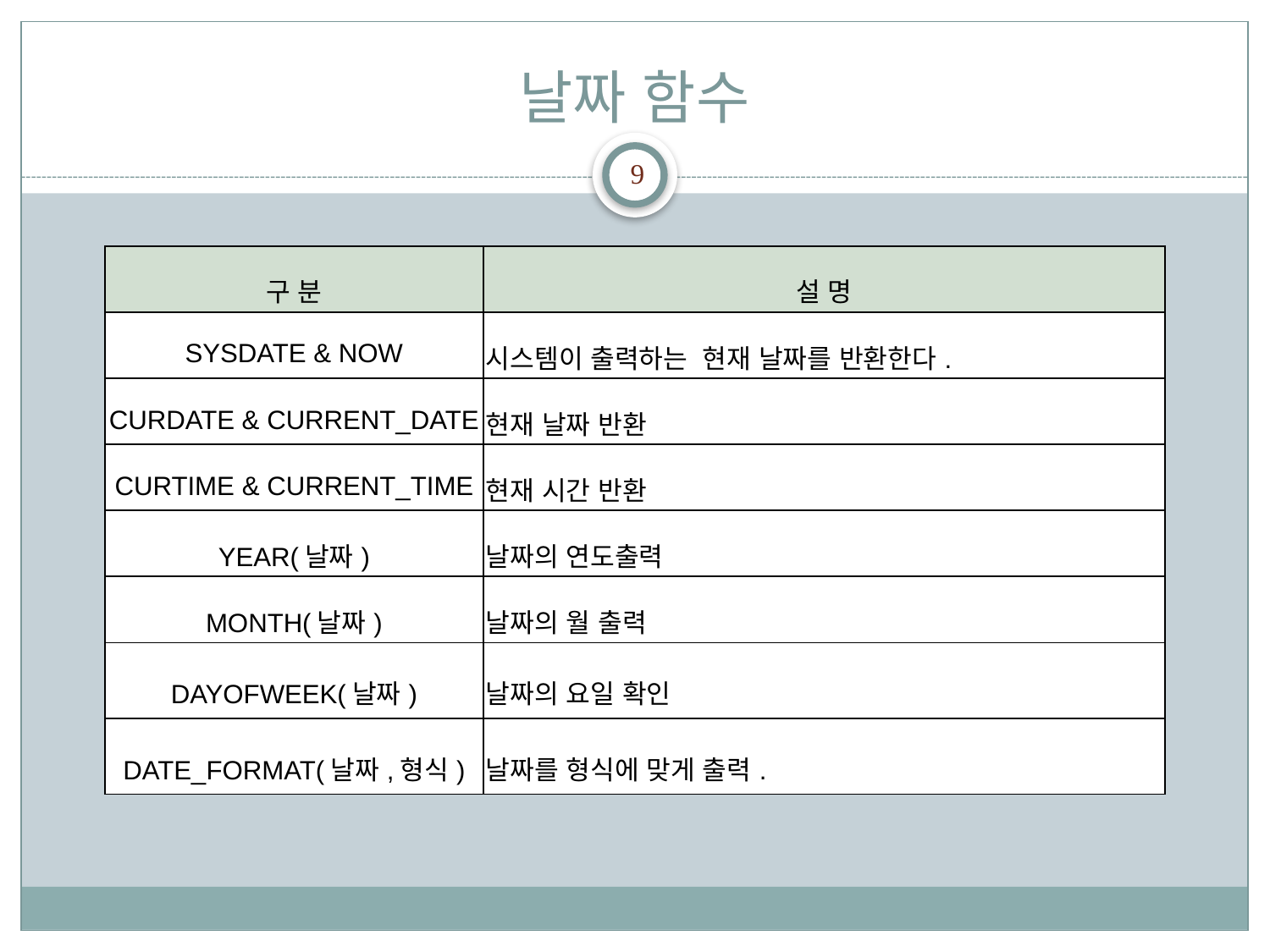

# 날짜 함수
9
| 구 분 | 설 명 |
| --- | --- |
| SYSDATE & NOW | 시스템이 출력하는 현재 날짜를 반환한다. |
| CURDATE & CURRENT\_DATE | 현재 날짜 반환 |
| CURTIME & CURRENT\_TIME | 현재 시간 반환 |
| YEAR(날짜) | 날짜의 연도출력 |
| MONTH(날짜) | 날짜의 월 출력 |
| DAYOFWEEK(날짜) | 날짜의 요일 확인 |
| DATE\_FORMAT(날짜,형식) | 날짜를 형식에 맞게 출력. |